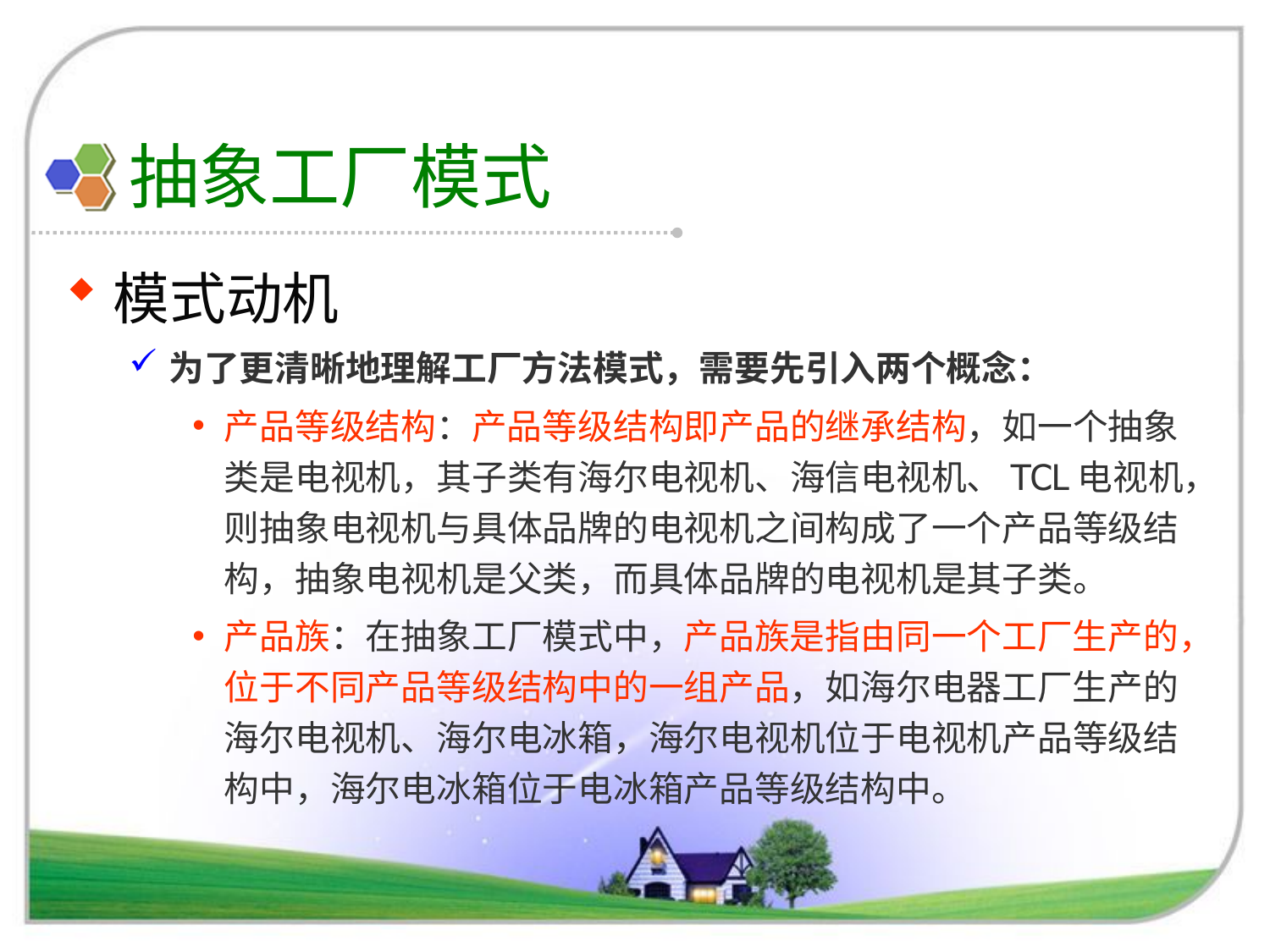

# 抽象工厂模式
模式动机
为了更清晰地理解工厂方法模式，需要先引入两个概念：
产品等级结构：产品等级结构即产品的继承结构，如一个抽象类是电视机，其子类有海尔电视机、海信电视机、TCL电视机，则抽象电视机与具体品牌的电视机之间构成了一个产品等级结构，抽象电视机是父类，而具体品牌的电视机是其子类。
产品族：在抽象工厂模式中，产品族是指由同一个工厂生产的，位于不同产品等级结构中的一组产品，如海尔电器工厂生产的海尔电视机、海尔电冰箱，海尔电视机位于电视机产品等级结构中，海尔电冰箱位于电冰箱产品等级结构中。